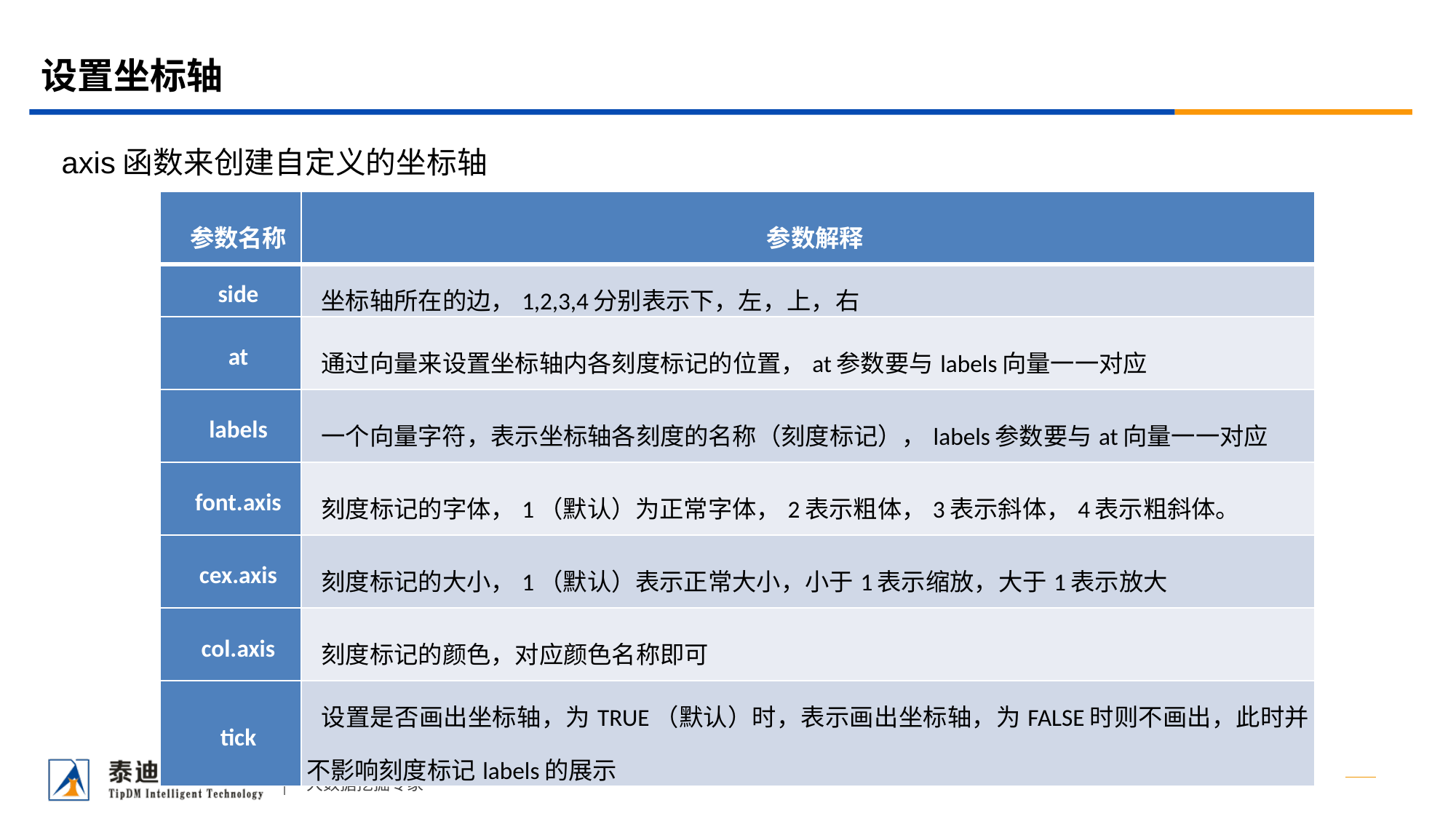

# 设置坐标轴
axis函数来创建自定义的坐标轴
| 参数名称 | 参数解释 |
| --- | --- |
| side | 坐标轴所在的边，1,2,3,4分别表示下，左，上，右 |
| at | 通过向量来设置坐标轴内各刻度标记的位置，at参数要与labels向量一一对应 |
| labels | 一个向量字符，表示坐标轴各刻度的名称（刻度标记），labels参数要与at向量一一对应 |
| font.axis | 刻度标记的字体，1（默认）为正常字体，2表示粗体，3表示斜体，4表示粗斜体。 |
| cex.axis | 刻度标记的大小，1（默认）表示正常大小，小于1表示缩放，大于1表示放大 |
| col.axis | 刻度标记的颜色，对应颜色名称即可 |
| tick | 设置是否画出坐标轴，为TRUE（默认）时，表示画出坐标轴，为FALSE时则不画出，此时并不影响刻度标记labels的展示 |